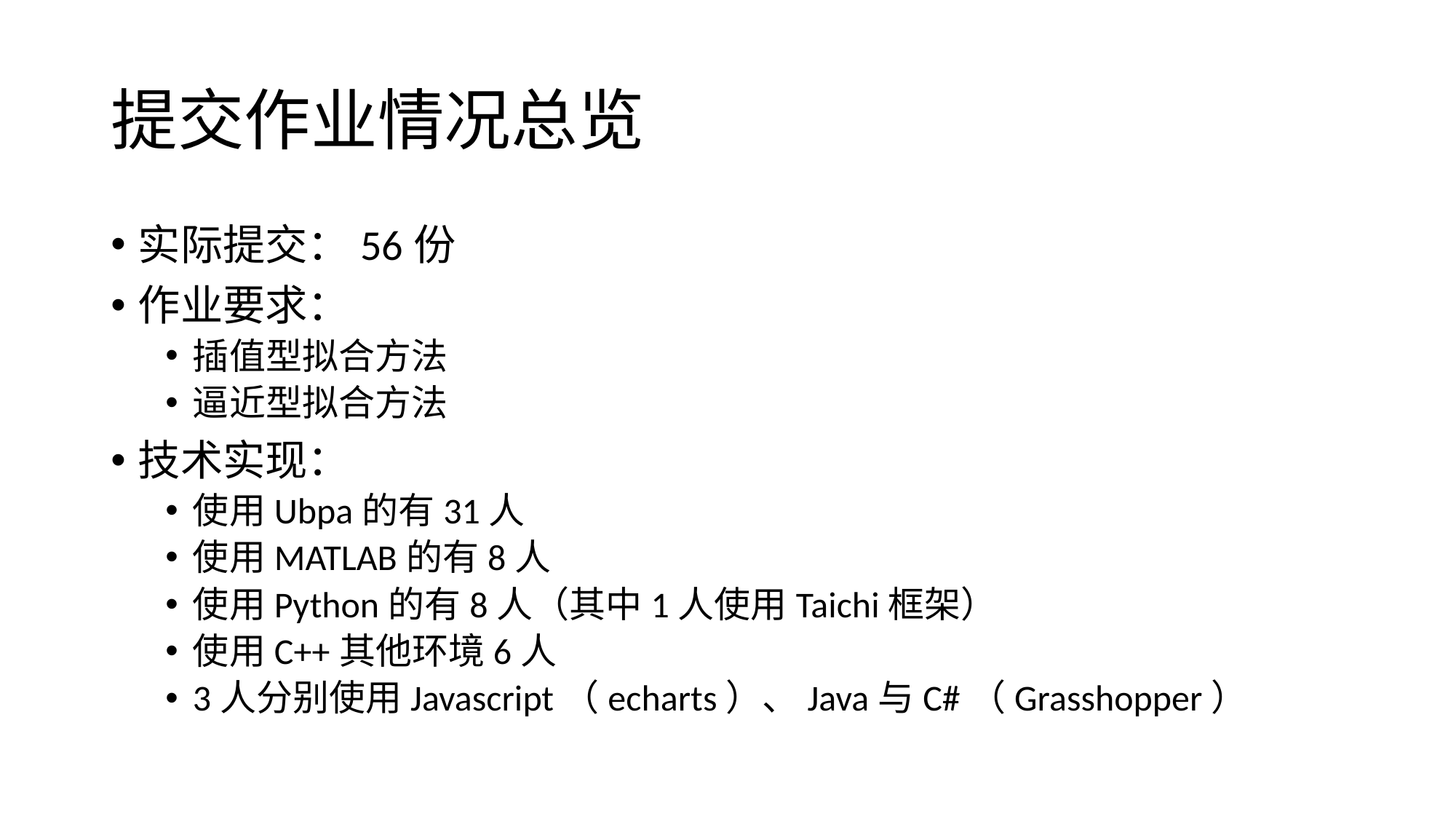

# 提交作业情况总览
实际提交：56份
作业要求：
插值型拟合方法
逼近型拟合方法
技术实现：
使用Ubpa的有31人
使用MATLAB的有8人
使用Python的有8人（其中1人使用Taichi框架）
使用C++其他环境6人
3人分别使用Javascript（echarts）、Java与C#（Grasshopper）